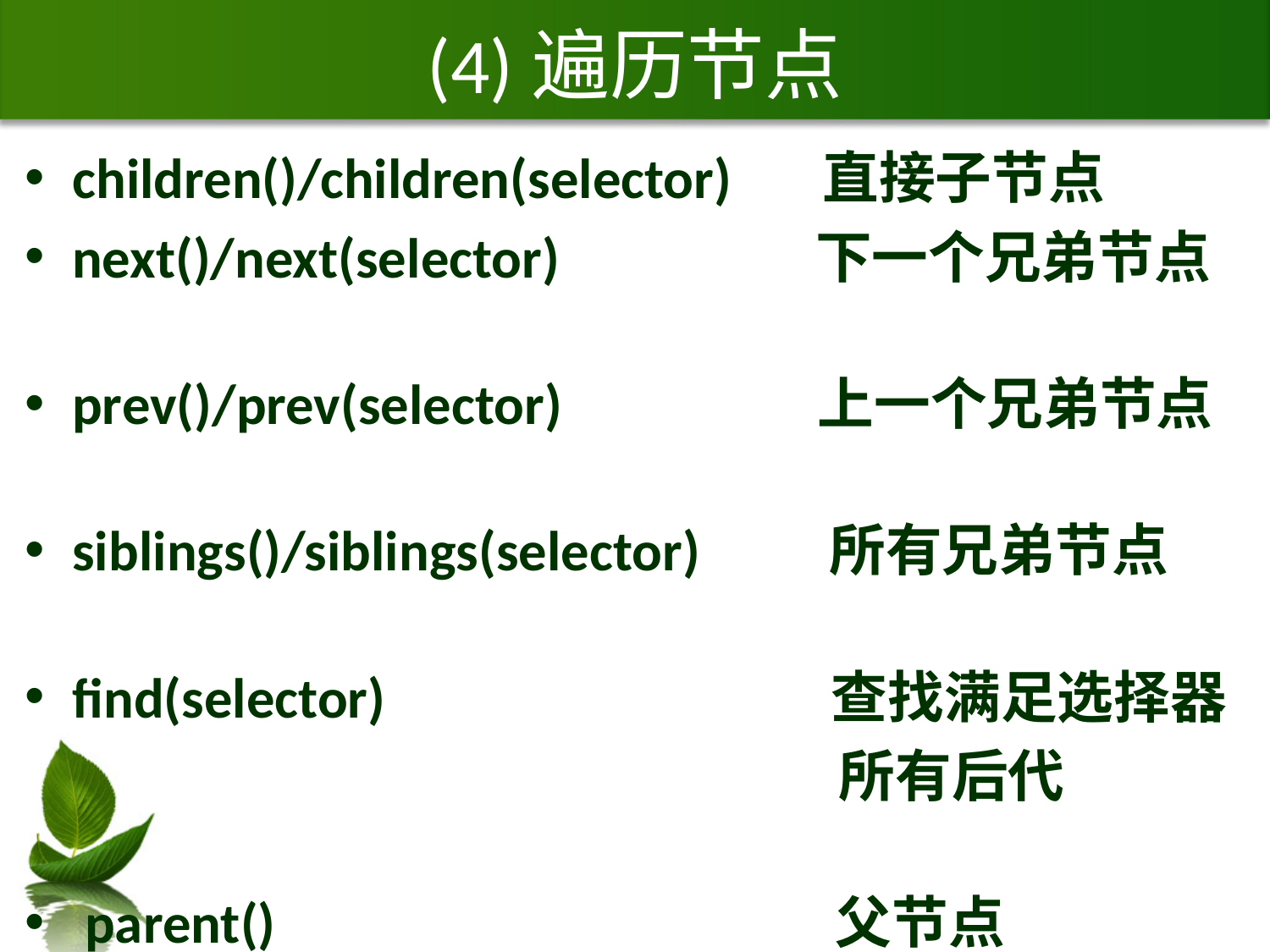

# (4)遍历节点
children()/children(selector)      直接子节点
next()/next(selector)                   下一个兄弟节点
prev()/prev(selector)                   上一个兄弟节点
siblings()/siblings(selector)         所有兄弟节点
find(selector)                                  查找满足选择器
                                                              所有后代
 parent()                                           父节点